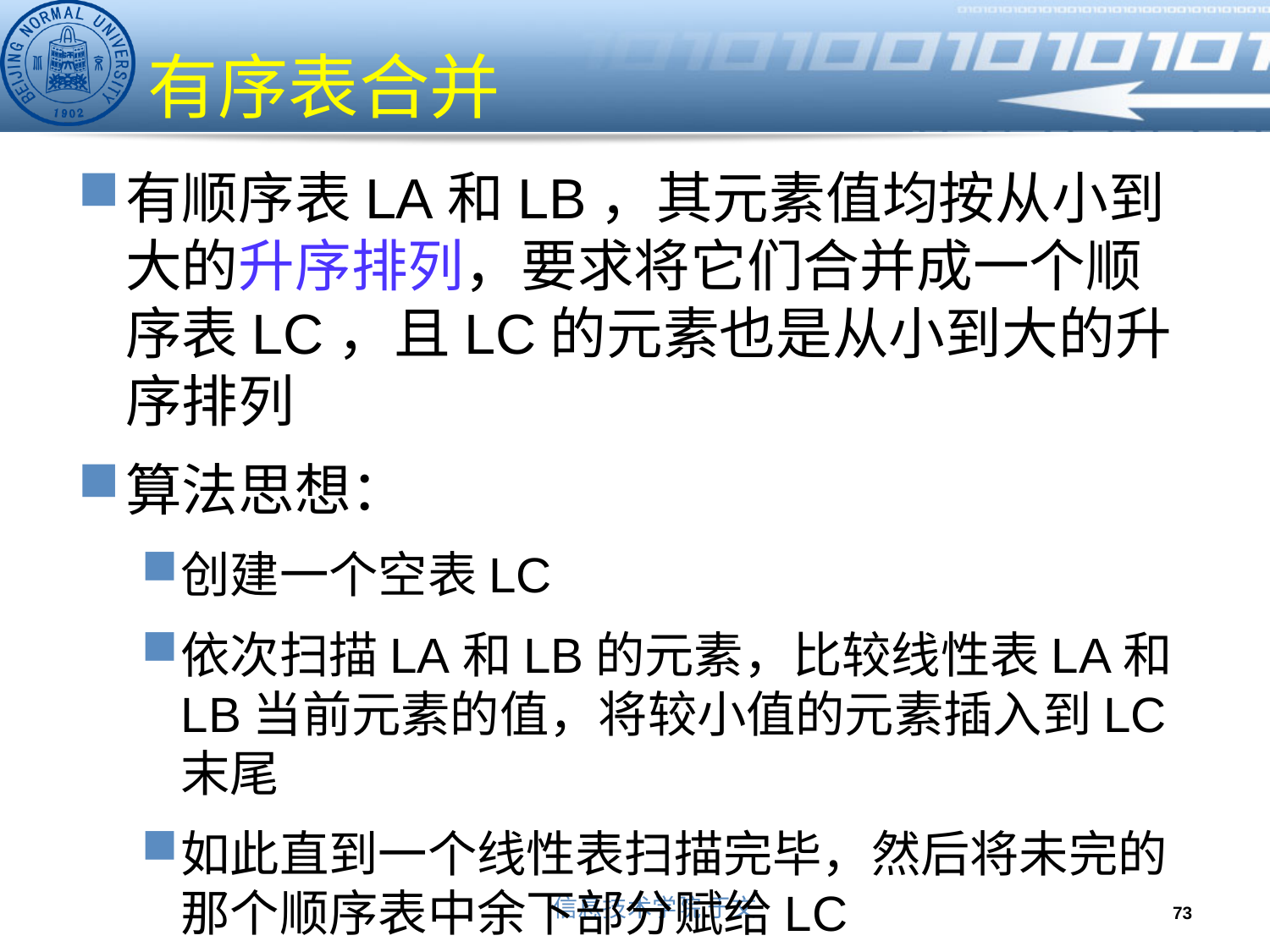

# 有序表合并
有顺序表LA和LB，其元素值均按从小到大的升序排列，要求将它们合并成一个顺序表LC，且LC的元素也是从小到大的升序排列
算法思想：
创建一个空表LC
依次扫描LA和LB的元素，比较线性表LA和LB当前元素的值，将较小值的元素插入到LC末尾
如此直到一个线性表扫描完毕，然后将未完的那个顺序表中余下部分赋给LC

73